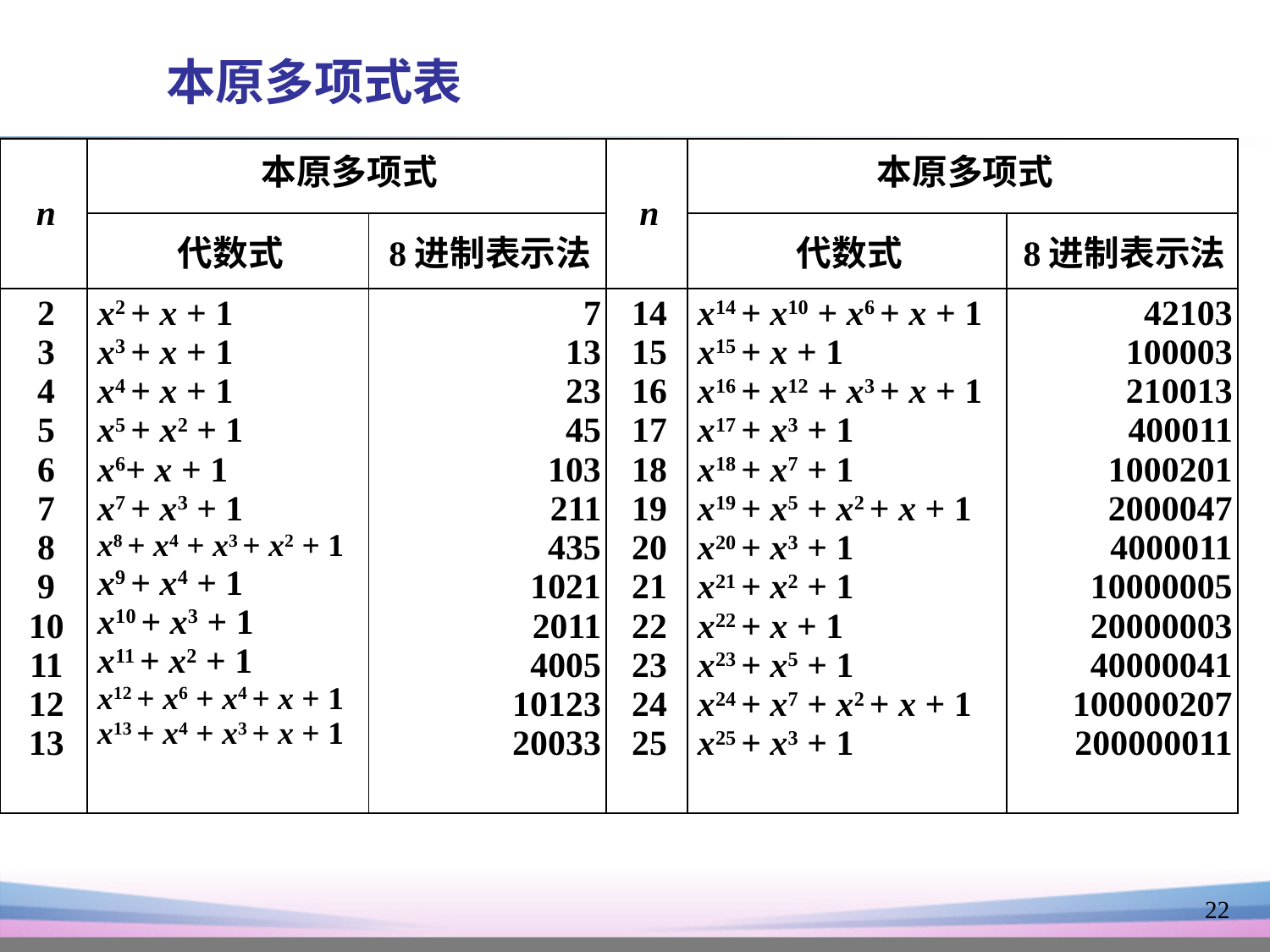

本原多项式表
| n | 本原多项式 |  | n | 本原多项式 |  |
| --- | --- | --- | --- | --- | --- |
|  | 代数式 | 8进制表示法 |  | 代数式 | 8进制表示法 |
| 2 3 4 5 6 7 8 9 10 11 12 13 | x2 + x + 1 x3 + x + 1 x4 + x + 1 x5 + x2 + 1 x6+ x + 1 x7 + x3 + 1 x8 + x4 + x3 + x2 + 1 x9 + x4 + 1 x10 + x3 + 1 x11 + x2 + 1 x12 + x6 + x4 + x + 1 x13 + x4 + x3 + x + 1 | 7 13 23 45 103 211 435 1021 2011 4005 10123 20033 | 14 15 16 17 18 19 20 21 22 23 24 25 | x14 + x10 + x6 + x + 1 x15 + x + 1 x16 + x12 + x3 + x + 1 x17 + x3 + 1 x18 + x7 + 1 x19 + x5 + x2 + x + 1 x20 + x3 + 1 x21 + x2 + 1 x22 + x + 1 x23 + x5 + 1 x24 + x7 + x2 + x + 1 x25 + x3 + 1 | 42103 100003 210013 400011 1000201 2000047 4000011 10000005 20000003 40000041 100000207 200000011 |
22